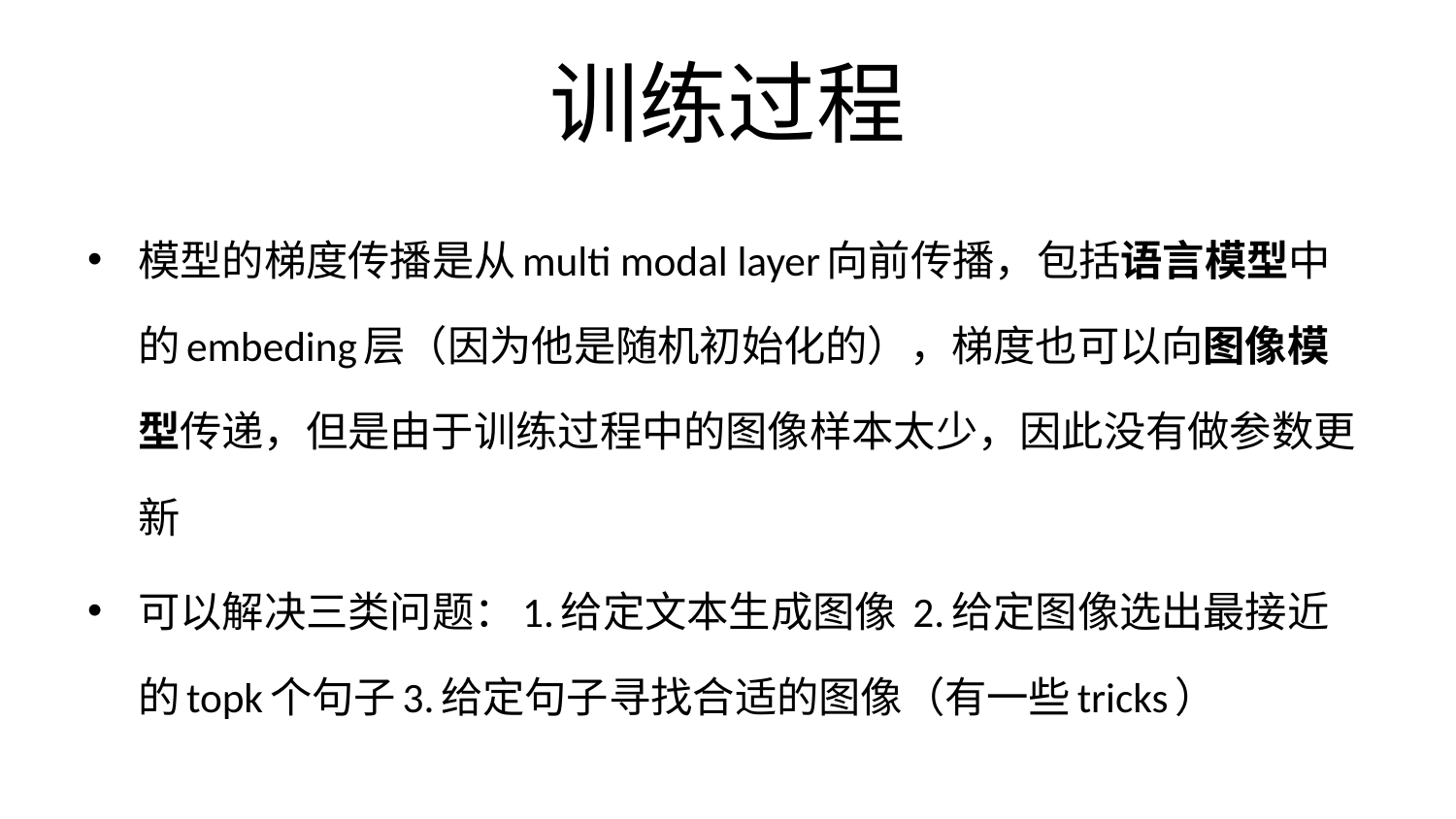

# 训练过程
模型的梯度传播是从multi modal layer向前传播，包括语言模型中的embeding层（因为他是随机初始化的），梯度也可以向图像模型传递，但是由于训练过程中的图像样本太少，因此没有做参数更新
可以解决三类问题：1.给定文本生成图像 2.给定图像选出最接近的topk个句子3.给定句子寻找合适的图像（有一些tricks）